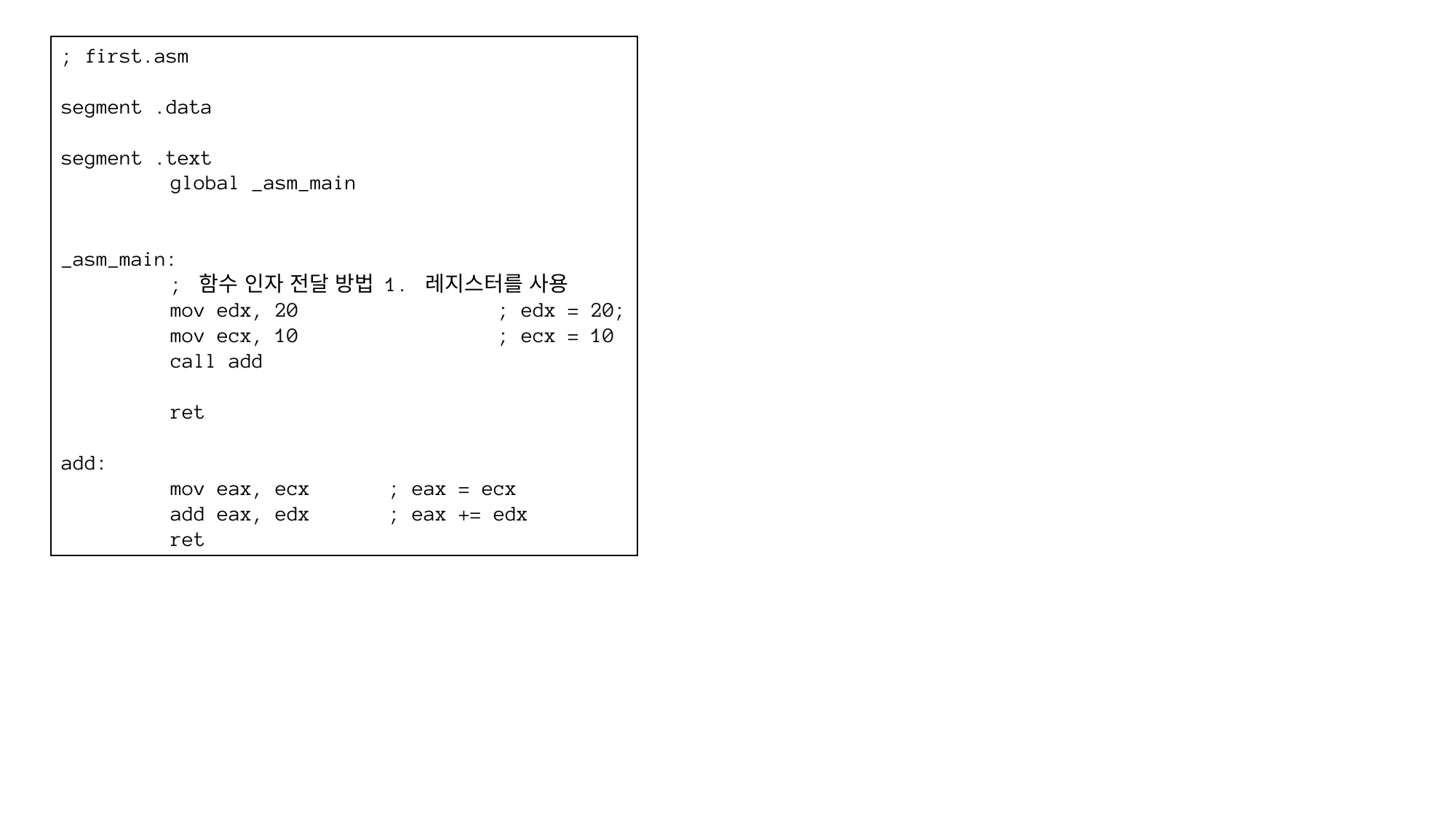

; first.asm

segment .data

segment .text
	global _asm_main

_asm_main:
	; 함수 인자 전달 방법 1. 레지스터를 사용
	mov edx, 20		; edx = 20;
	mov ecx, 10		; ecx = 10
	call add

	ret

add:
	mov eax, ecx	; eax = ecx
	add eax, edx	; eax += edx
	ret